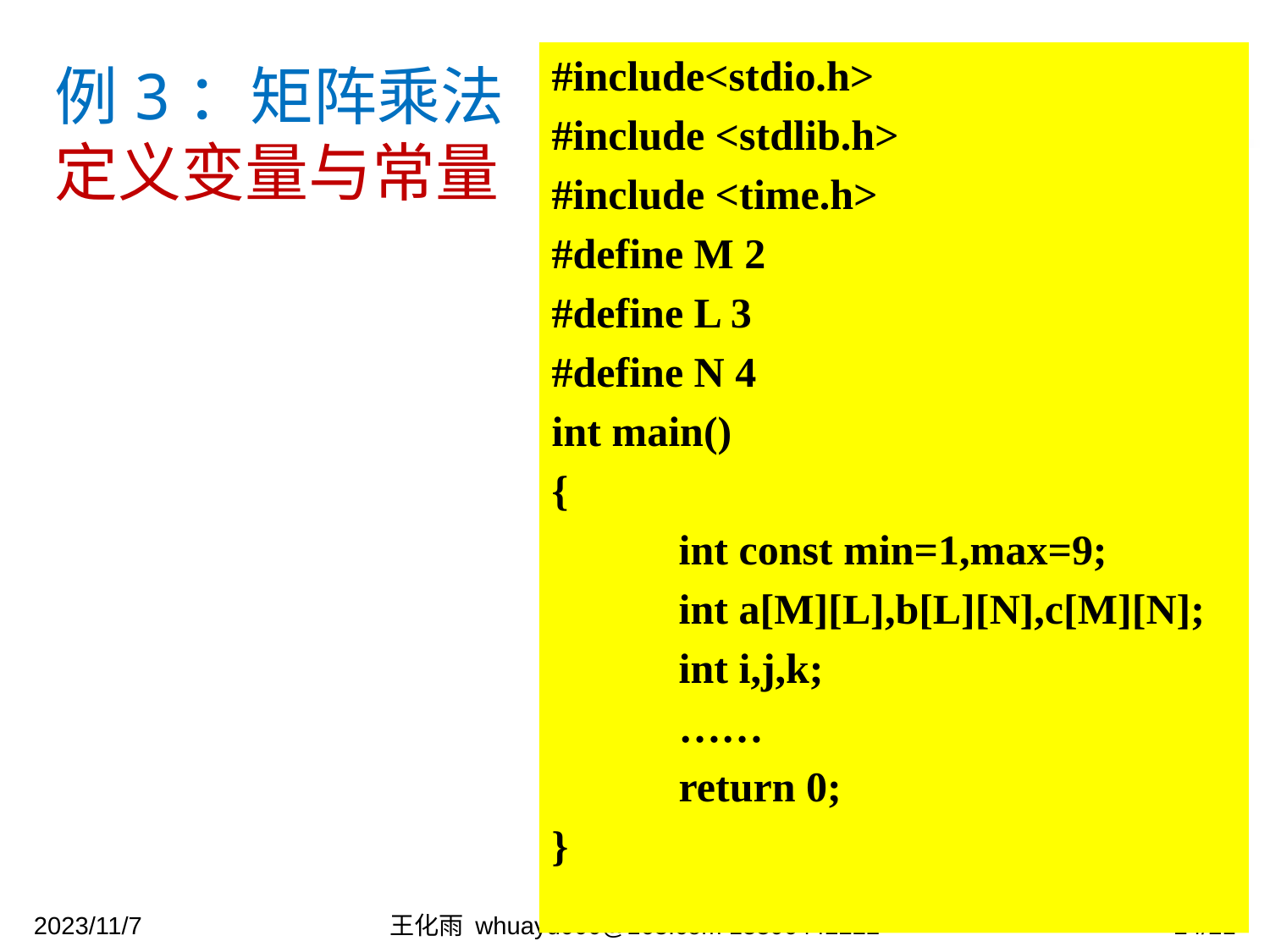

例3：矩阵乘法
定义变量与常量
#include<stdio.h>
#include <stdlib.h>
#include <time.h>
#define M 2
#define L 3
#define N 4
int main()
{
	int const min=1,max=9;
    	int a[M][L],b[L][N],c[M][N];
	int i,j,k;
	……
	return 0;
}
2023/11/7
王化雨 whuayu000@163.com 13306442222
24/21